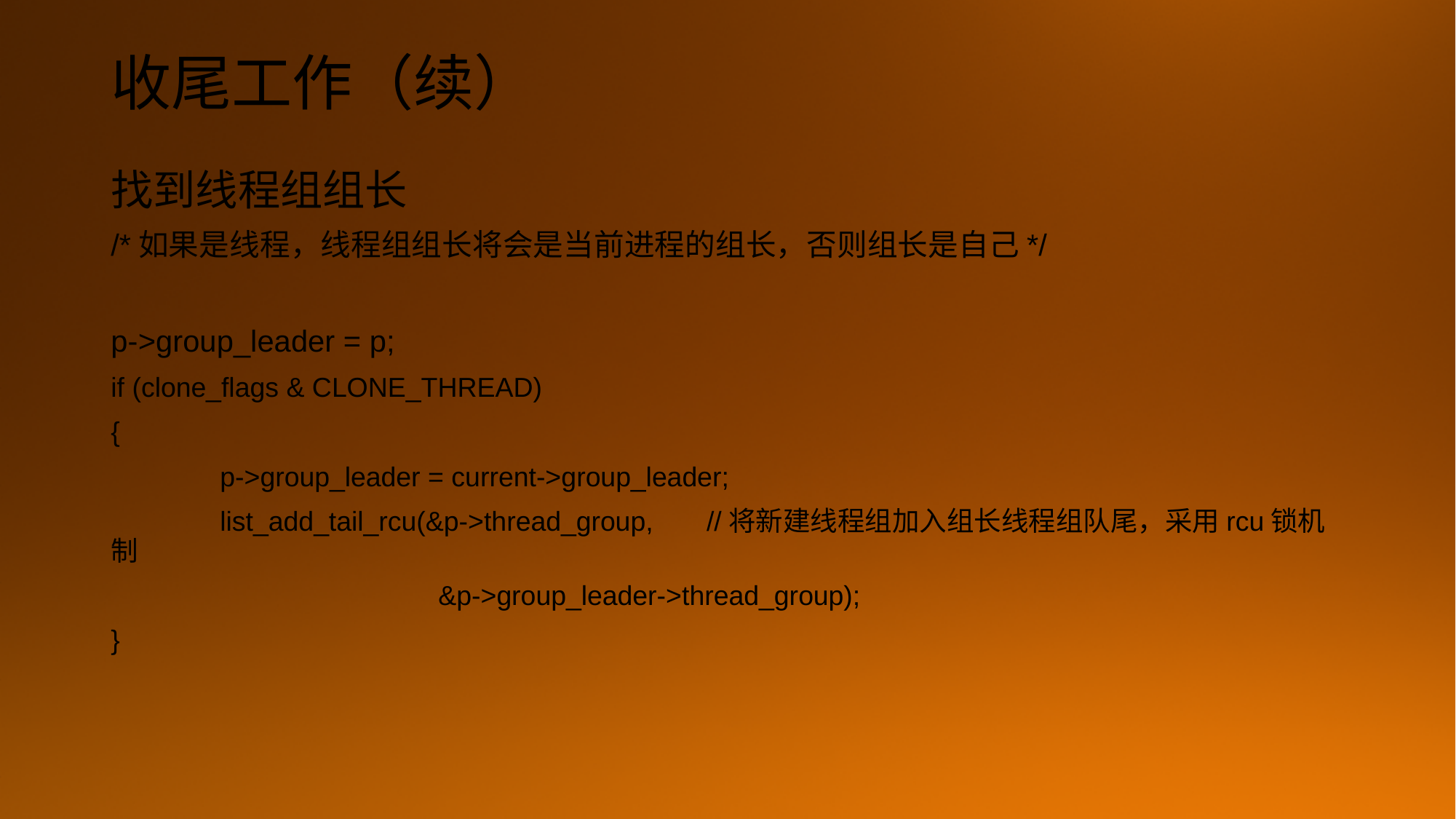

# 收尾工作（续）
找到线程组组长
/*如果是线程，线程组组长将会是当前进程的组长，否则组长是自己*/

p->group_leader = p;
if (clone_flags & CLONE_THREAD)
{
	p->group_leader = current->group_leader;
	list_add_tail_rcu(&p->thread_group,       //将新建线程组加入组长线程组队尾，采用rcu锁机制
			&p->group_leader->thread_group);
}